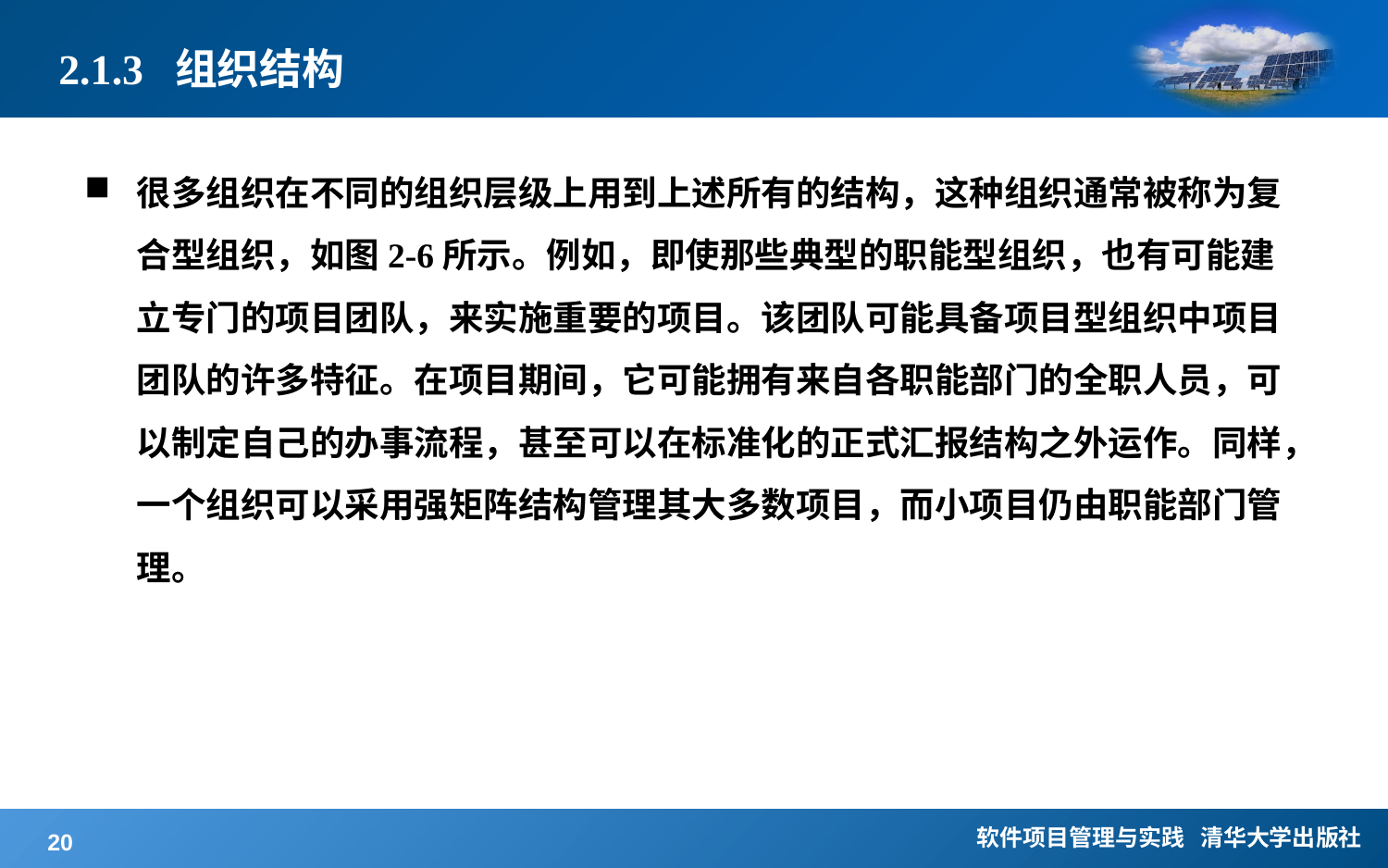

# 2.1.3  组织结构
很多组织在不同的组织层级上用到上述所有的结构，这种组织通常被称为复合型组织，如图2-6所示。例如，即使那些典型的职能型组织，也有可能建立专门的项目团队，来实施重要的项目。该团队可能具备项目型组织中项目团队的许多特征。在项目期间，它可能拥有来自各职能部门的全职人员，可以制定自己的办事流程，甚至可以在标准化的正式汇报结构之外运作。同样，一个组织可以采用强矩阵结构管理其大多数项目，而小项目仍由职能部门管理。